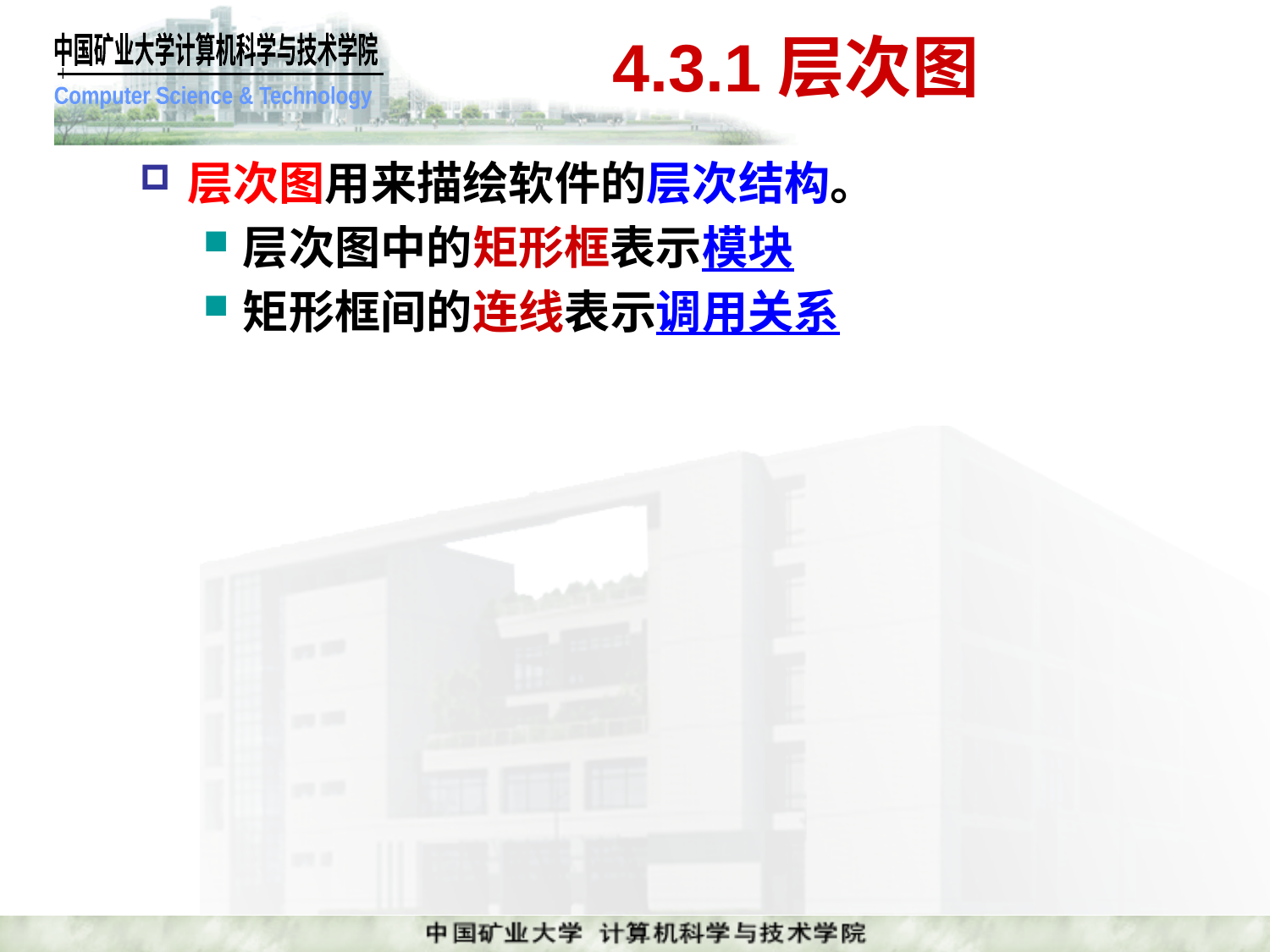

# 4.3.1层次图
层次图用来描绘软件的层次结构。
层次图中的矩形框表示模块
矩形框间的连线表示调用关系
74